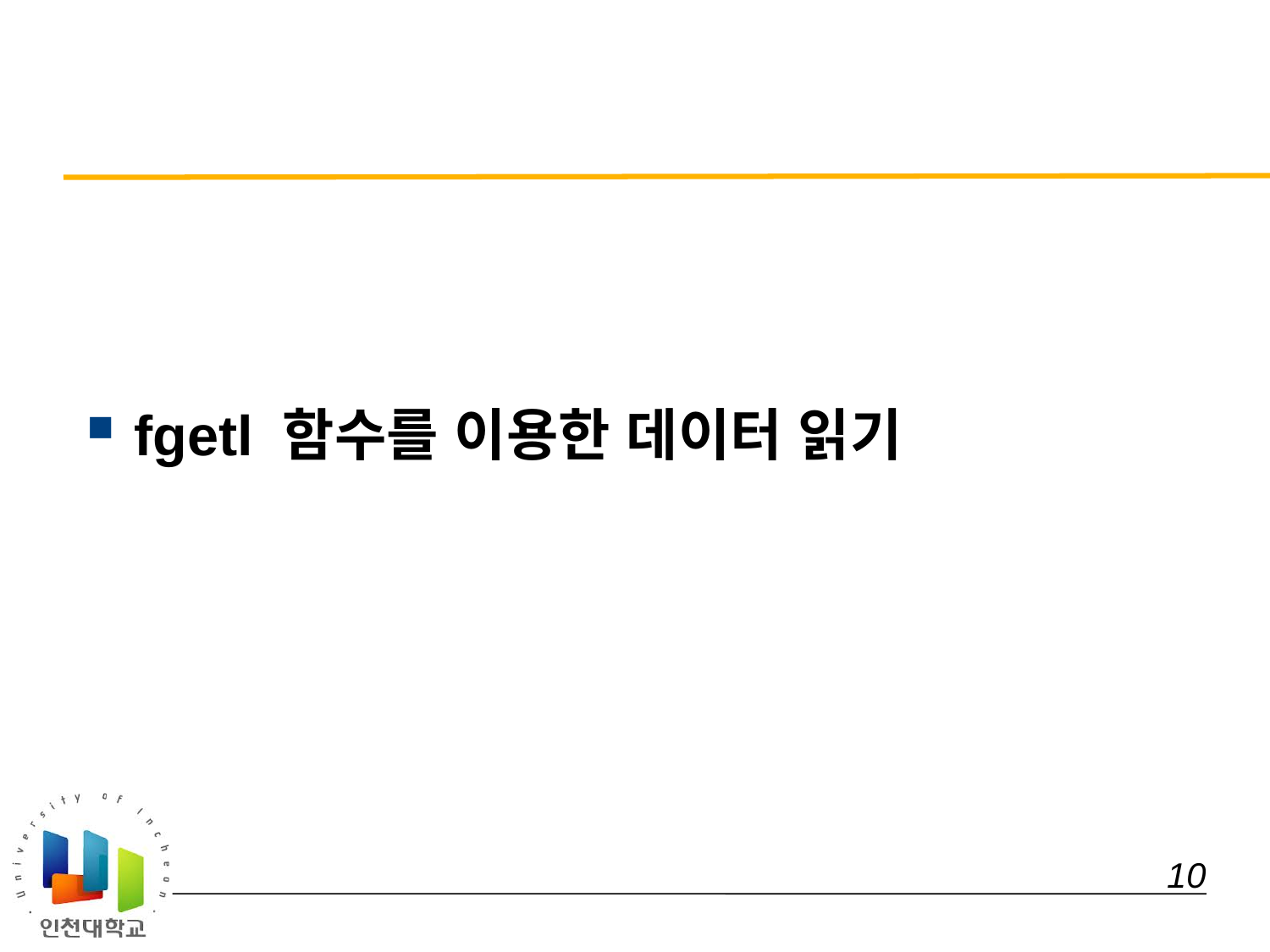

#

fgetl 함수를 이용한 데이터 읽기
 10